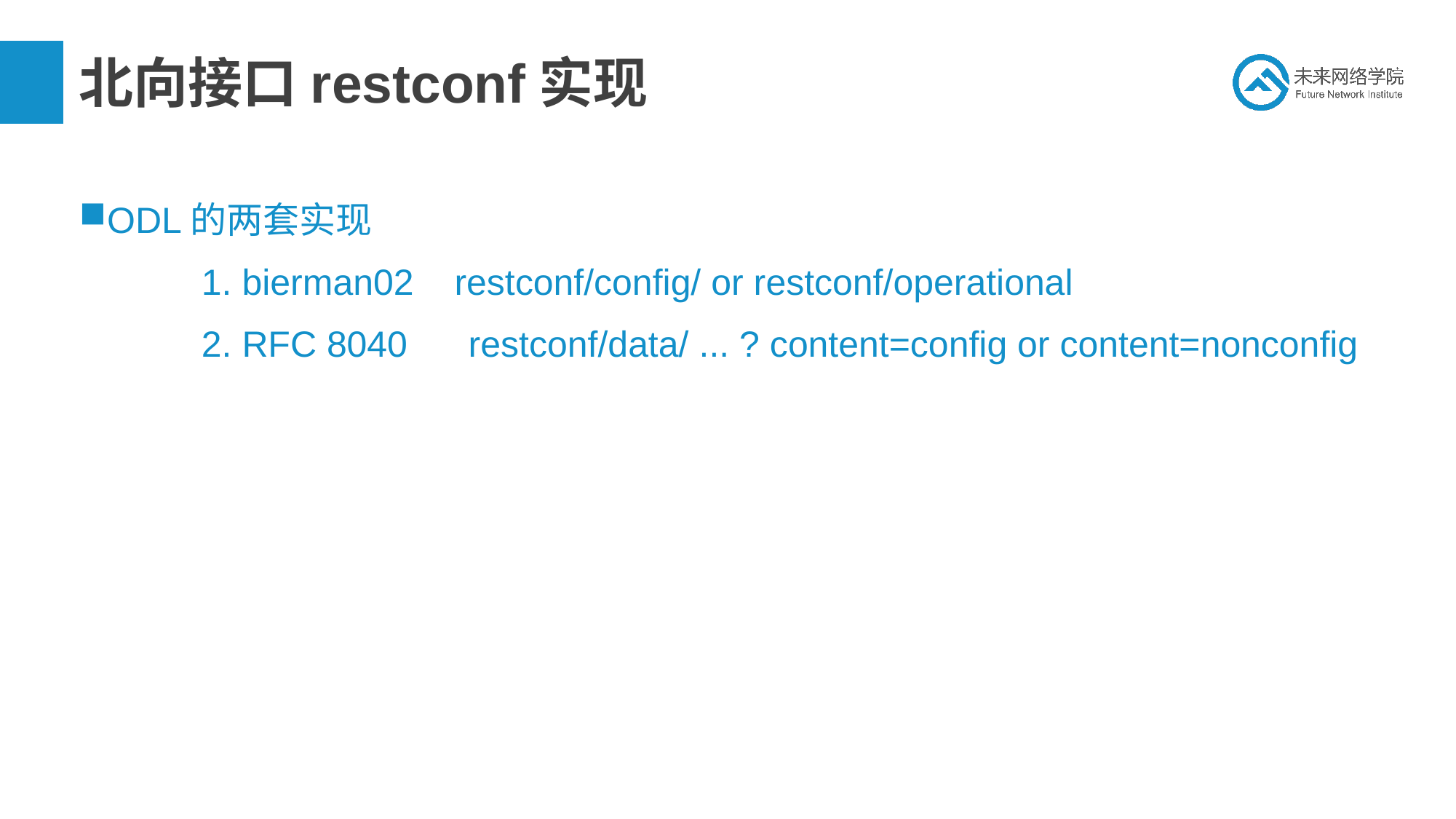

# 北向接口restconf实现
ODL的两套实现
            1. bierman02    restconf/config/ or restconf/operational
            2. RFC 8040      restconf/data/ ... ? content=config or content=nonconfig